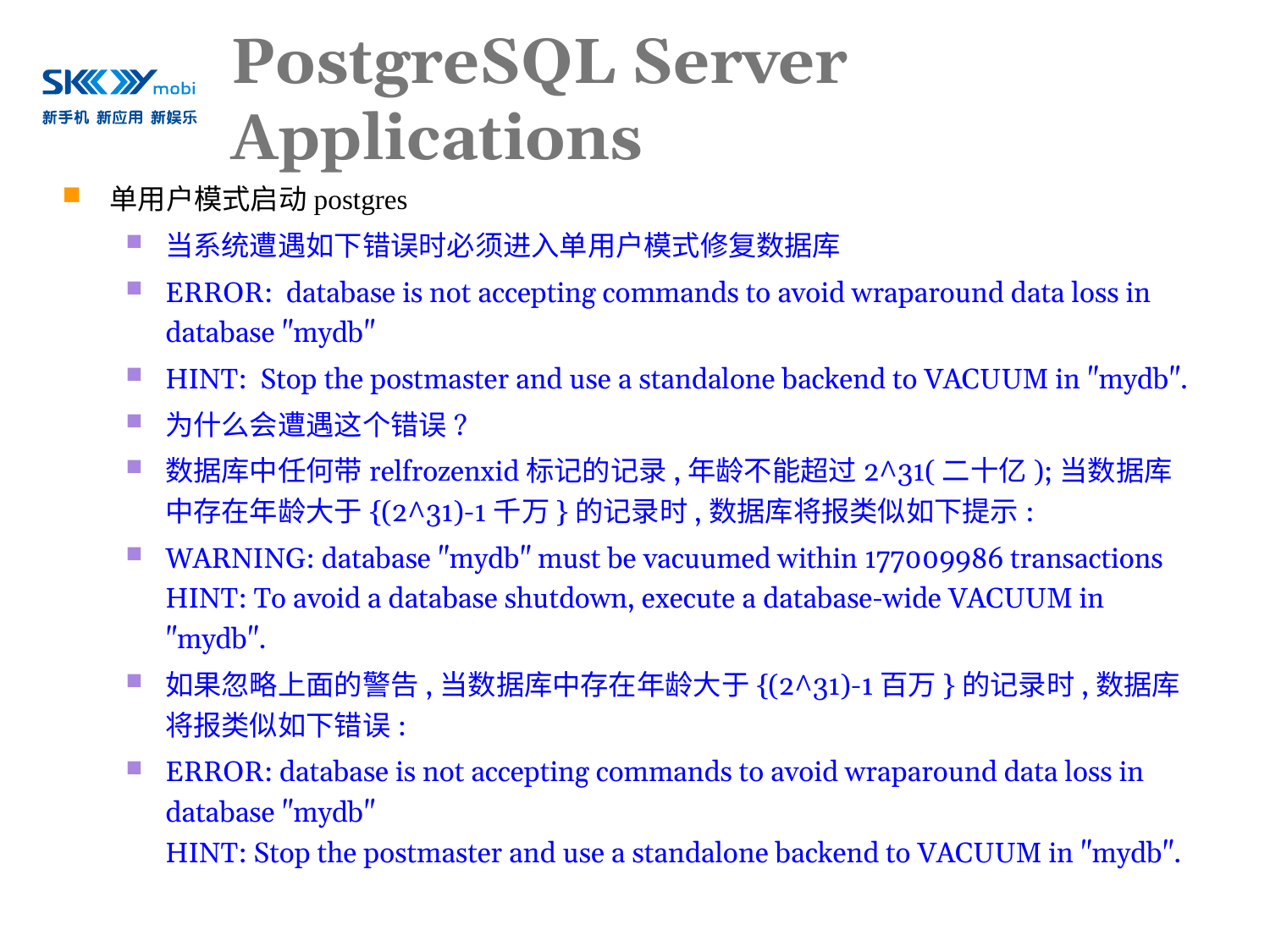

# PostgreSQL Server Applications
单用户模式启动postgres
当系统遭遇如下错误时必须进入单用户模式修复数据库
ERROR:  database is not accepting commands to avoid wraparound data loss in database "mydb"
HINT:  Stop the postmaster and use a standalone backend to VACUUM in "mydb".
为什么会遭遇这个错误?
数据库中任何带relfrozenxid标记的记录,年龄不能超过2^31(二十亿);当数据库中存在年龄大于{(2^31)-1千万}的记录时,数据库将报类似如下提示:
WARNING: database "mydb" must be vacuumed within 177009986 transactions
HINT: To avoid a database shutdown, execute a database-wide VACUUM in "mydb".
如果忽略上面的警告,当数据库中存在年龄大于{(2^31)-1百万}的记录时,数据库将报类似如下错误:
ERROR: database is not accepting commands to avoid wraparound data loss in database "mydb"
HINT: Stop the postmaster and use a standalone backend to VACUUM in "mydb".